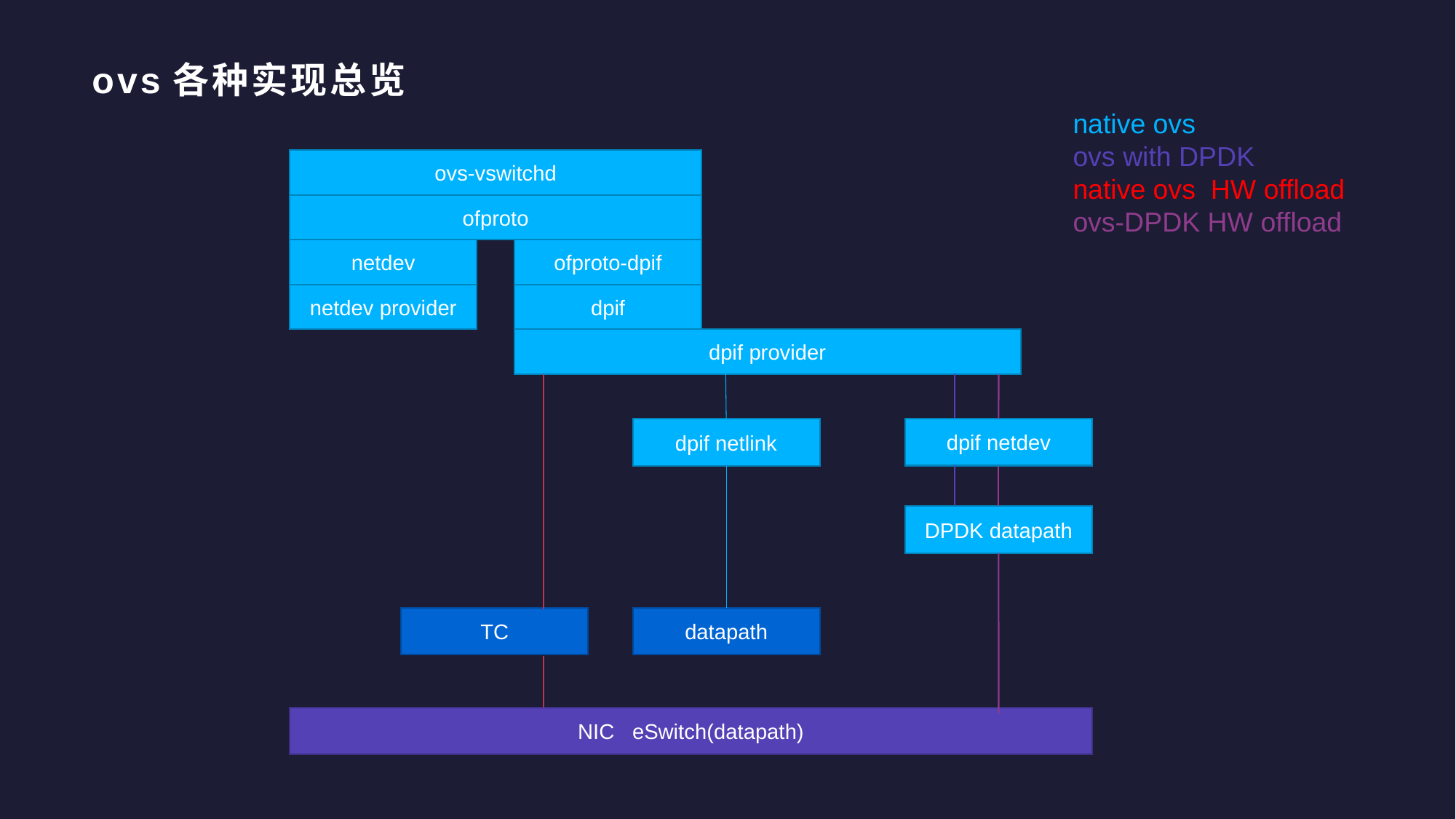

# ovs各种实现总览
native ovs
ovs with DPDK
native ovs  HW offload
ovs-DPDK HW offload
ovs-vswitchd
ofproto
netdev
ofproto-dpif
netdev provider
dpif
dpif provider
dpif netdev
dpif netlink
DPDK datapath
TC
datapath
NIC   eSwitch(datapath)